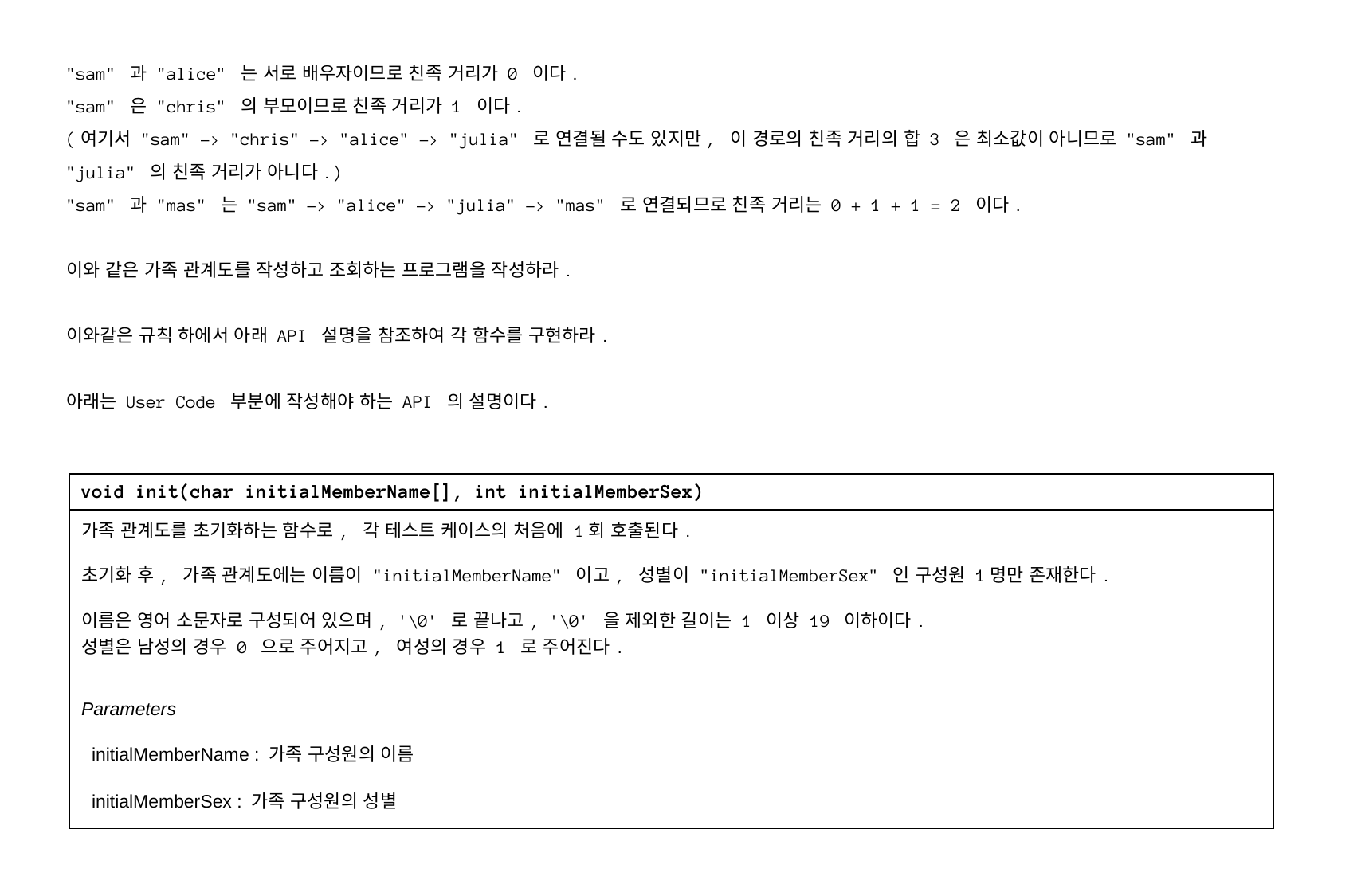

"sam" 과 "alice" 는 서로 배우자이므로 친족 거리가 0 이다.
"sam" 은 "chris" 의 부모이므로 친족 거리가 1 이다.
(여기서 "sam" -> "chris" -> "alice" -> "julia" 로 연결될 수도 있지만, 이 경로의 친족 거리의 합 3 은 최소값이 아니므로 "sam" 과 "julia" 의 친족 거리가 아니다.)
"sam" 과 "mas" 는 "sam" -> "alice" -> "julia" -> "mas" 로 연결되므로 친족 거리는 0 + 1 + 1 = 2 이다.

이와 같은 가족 관계도를 작성하고 조회하는 프로그램을 작성하라.

이와같은 규칙 하에서 아래 API 설명을 참조하여 각 함수를 구현하라.

아래는 User Code 부분에 작성해야 하는 API 의 설명이다.
| void init(char initialMemberName[], int initialMemberSex) |
| --- |
| 가족 관계도를 초기화하는 함수로, 각 테스트 케이스의 처음에 1회 호출된다. 초기화 후, 가족 관계도에는 이름이 "initialMemberName" 이고, 성별이 "initialMemberSex" 인 구성원 1명만 존재한다. 이름은 영어 소문자로 구성되어 있으며, '\0' 로 끝나고, '\0' 을 제외한 길이는 1 이상 19 이하이다. 성별은 남성의 경우 0 으로 주어지고, 여성의 경우 1 로 주어진다. Parameters initialMemberName : 가족 구성원의 이름 initialMemberSex : 가족 구성원의 성별 |